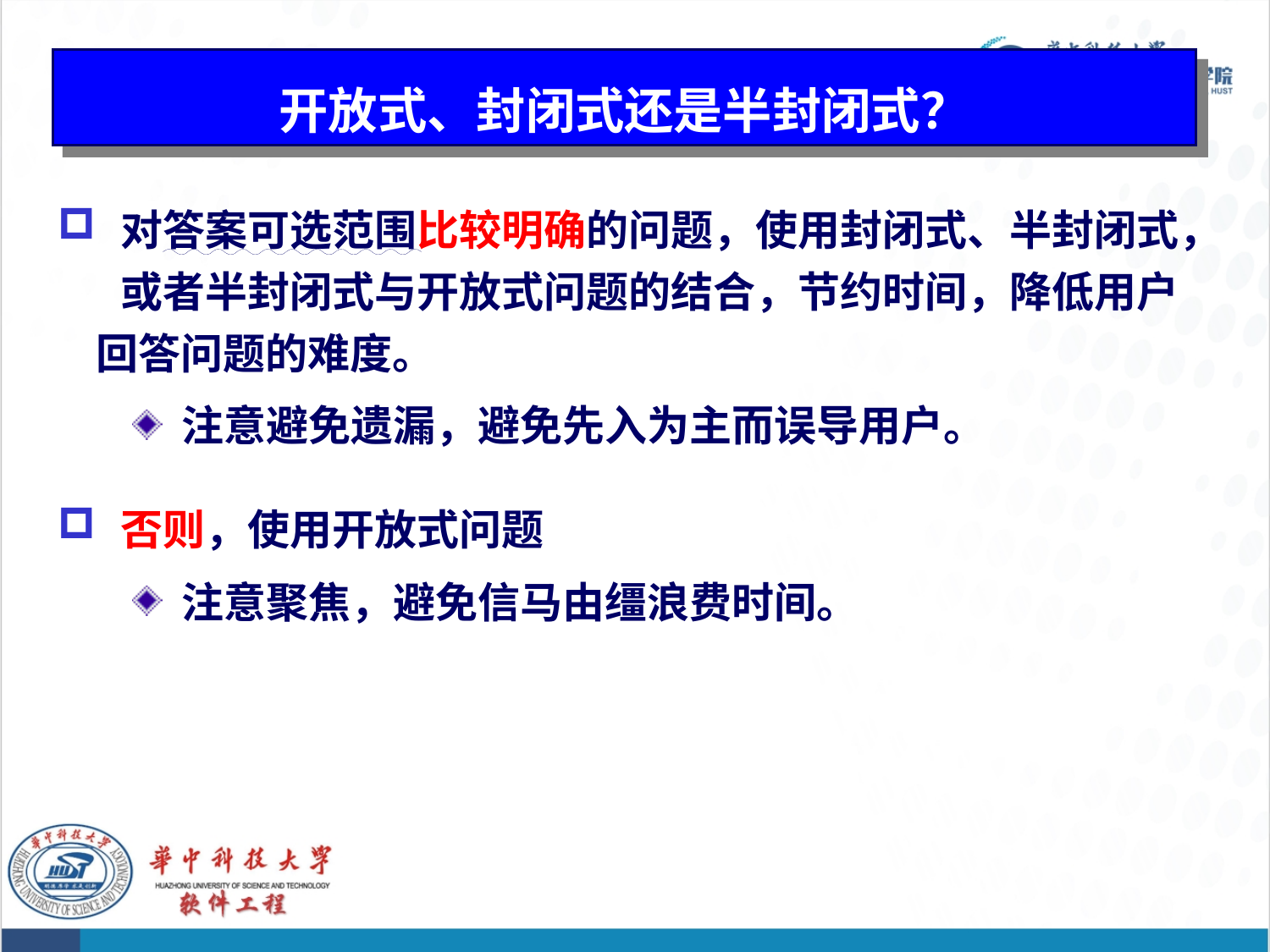

# 开放式、封闭式还是半封闭式？
对答案可选范围比较明确的问题，使用封闭式、半封闭式，或者半封闭式与开放式问题的结合，节约时间，降低用户
   回答问题的难度。
注意避免遗漏，避免先入为主而误导用户。
否则，使用开放式问题
注意聚焦，避免信马由缰浪费时间。